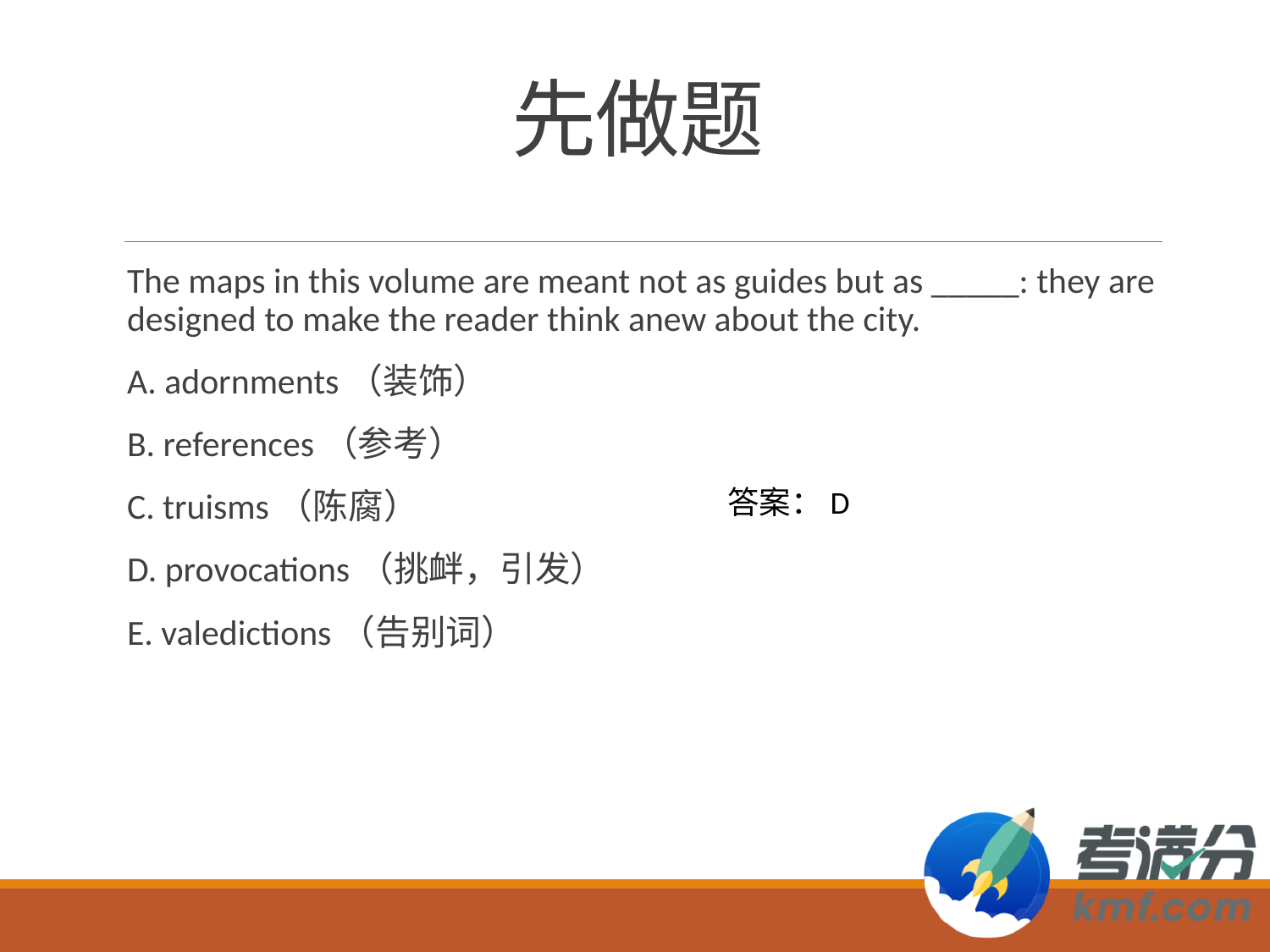

# 先做题
The maps in this volume are meant not as guides but as _____: they are designed to make the reader think anew about the city.
A. adornments（装饰）
B. references（参考）
C. truisms（陈腐）
D. provocations（挑衅，引发）
E. valedictions（告别词）

答案：D